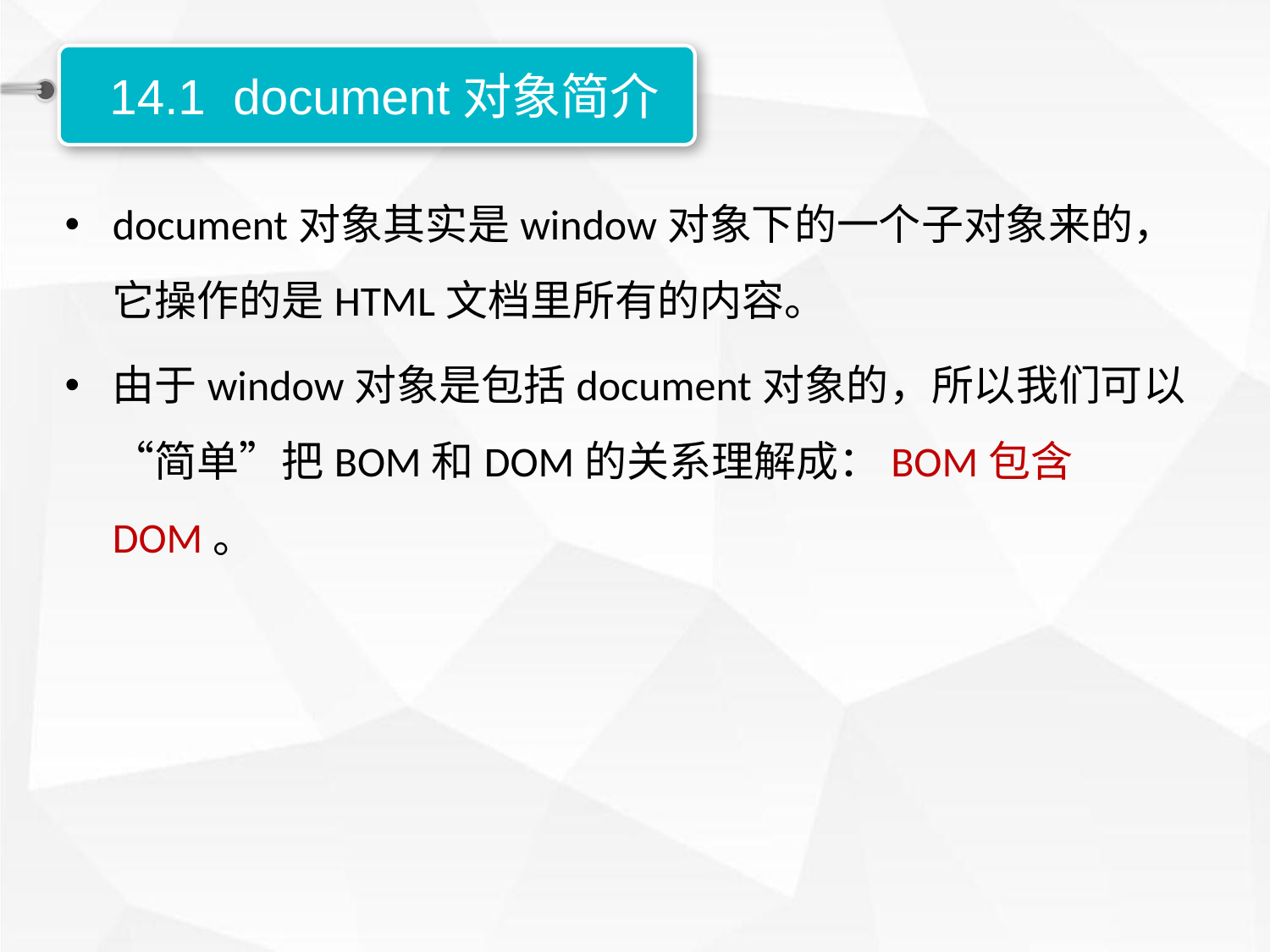

14.1  document对象简介

document对象其实是window对象下的一个子对象来的，它操作的是HTML文档里所有的内容。
由于window对象是包括document对象的，所以我们可以“简单”把BOM和DOM的关系理解成：BOM包含DOM。